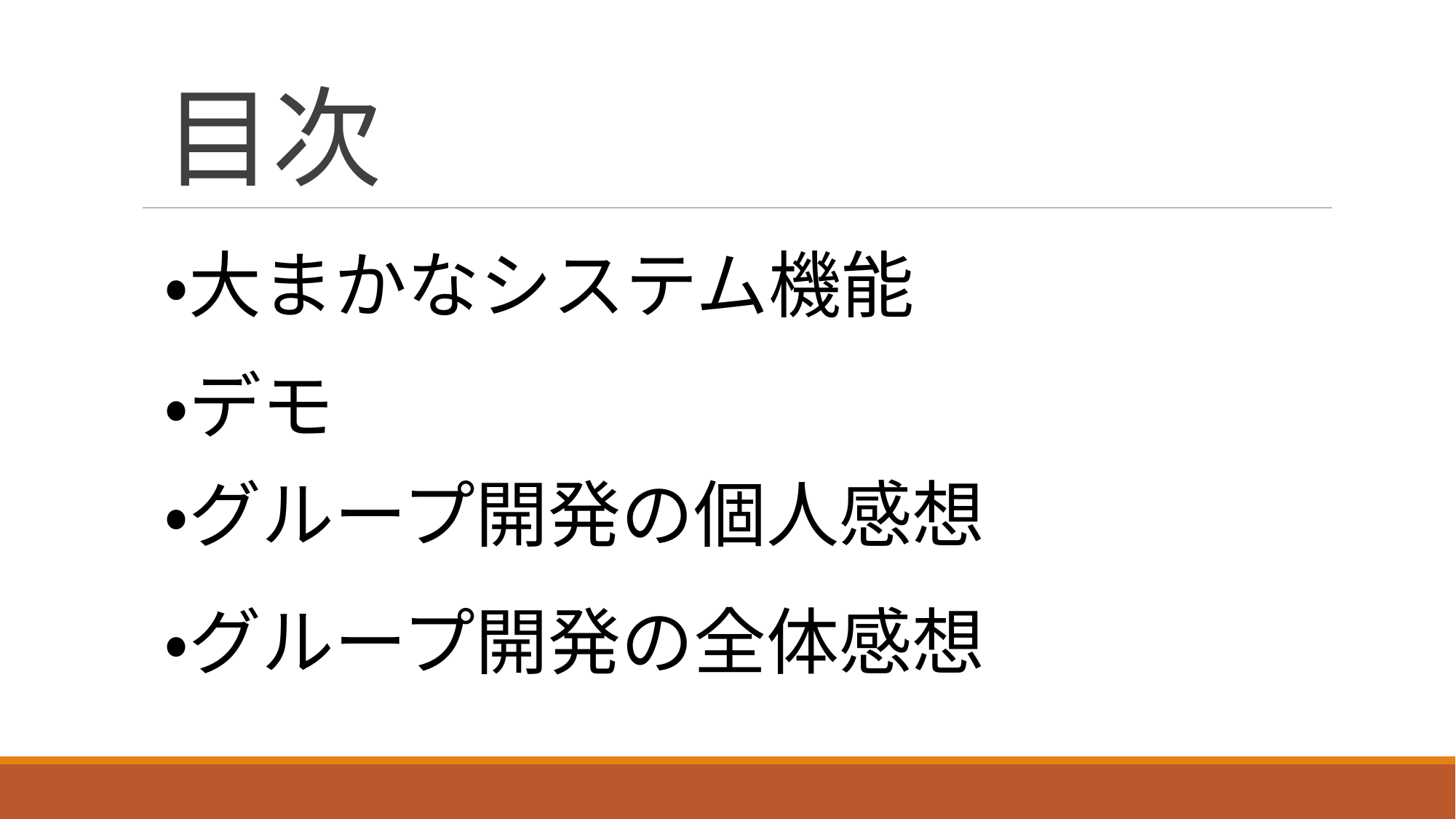

# 目次
・大まかなシステム機能
・デモ
・グループ開発の個人感想
・グループ開発の全体感想